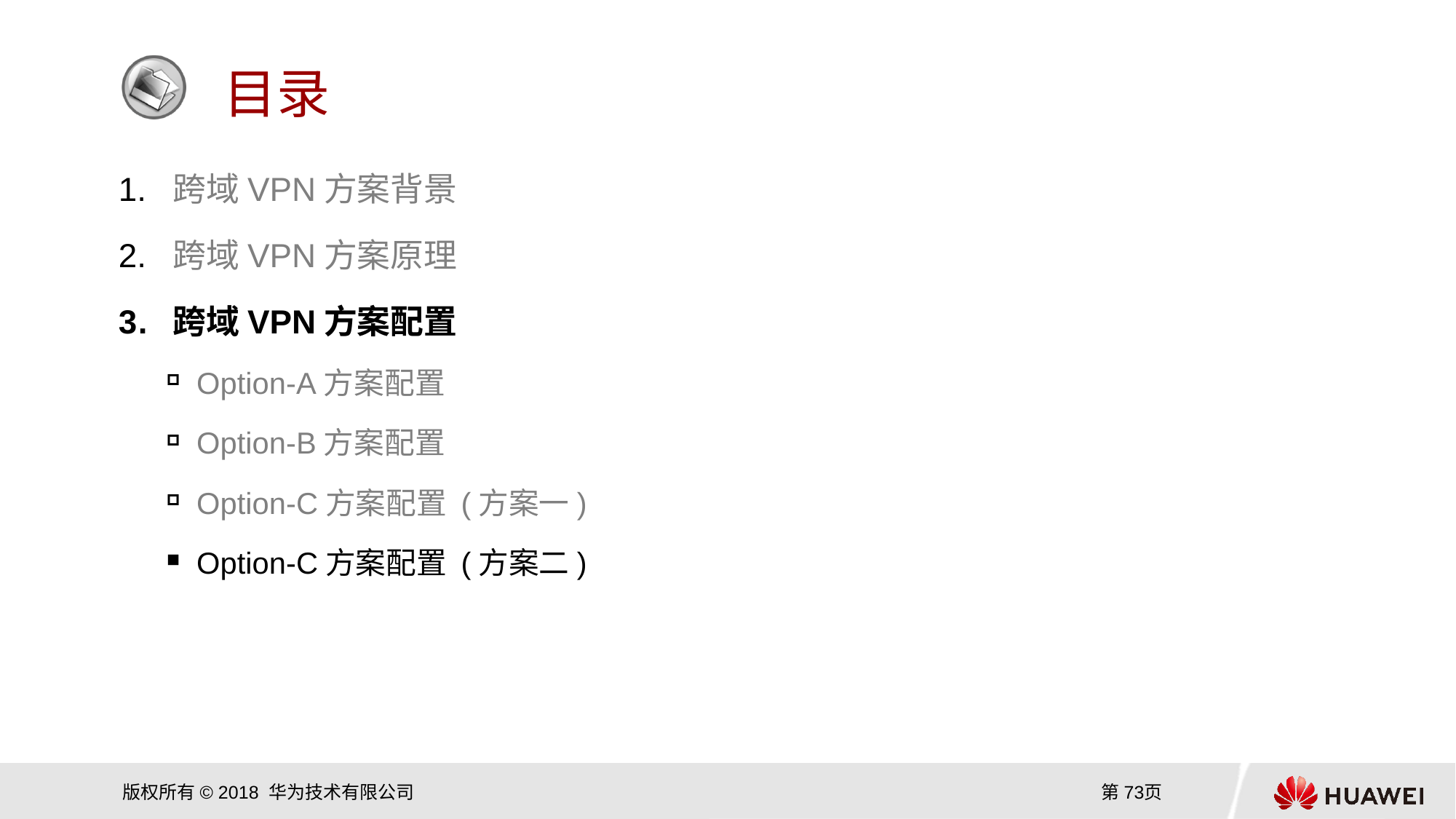

跨域VPN方案背景
跨域VPN方案原理
跨域VPN方案配置
Option-A方案配置
Option-B方案配置
Option-C方案配置 (方案一)
Option-C方案配置 (方案二)